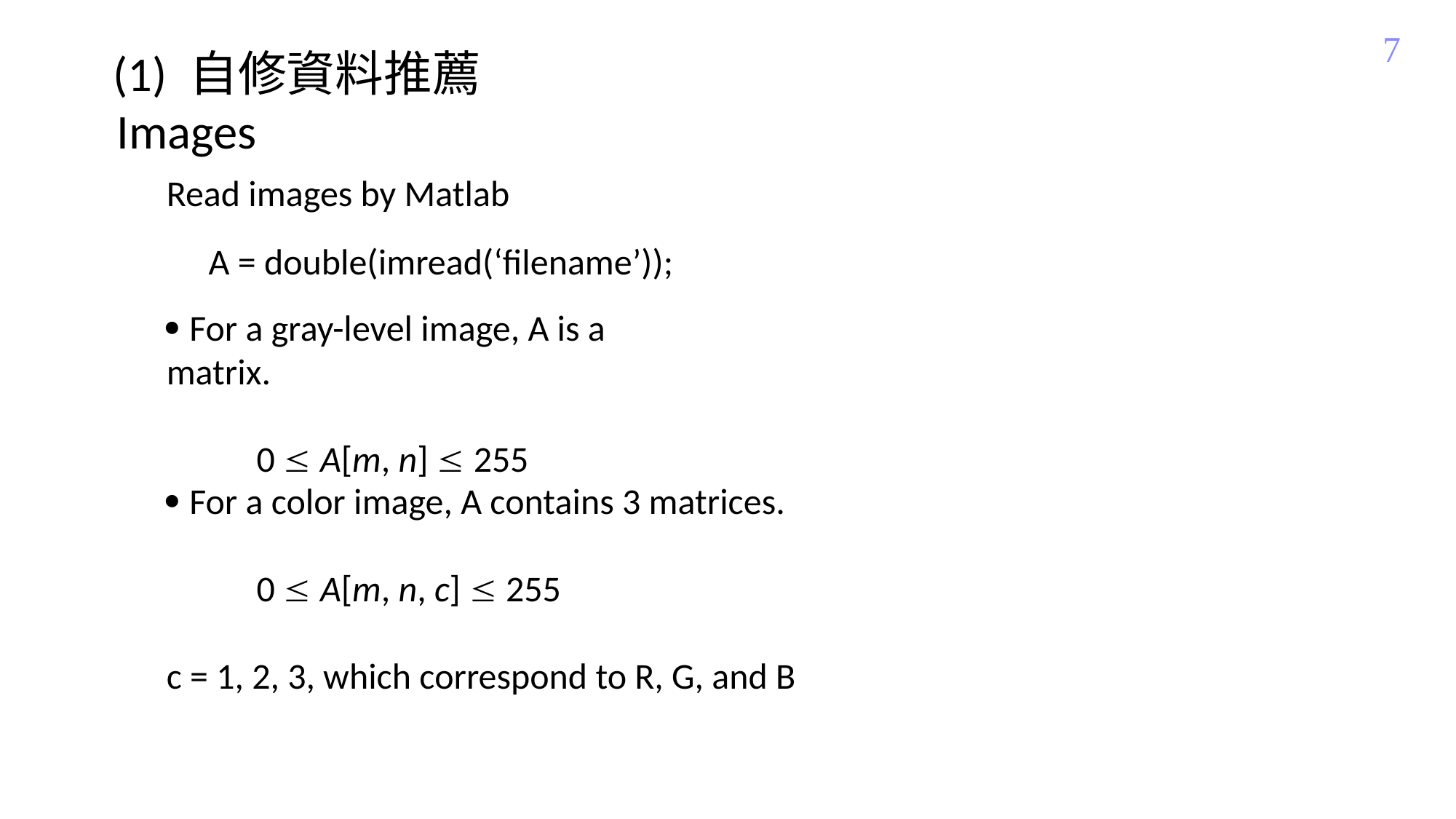

7
(1) 自修資料推薦
Images
Read images by Matlab
A = double(imread(‘filename’));
• For a gray-level image, A is a matrix.

           0 ≤ A[m, n] ≤ 255
• For a color image, A contains 3 matrices.

           0 ≤ A[m, n, c] ≤ 255

c = 1, 2, 3, which correspond to R, G, and B